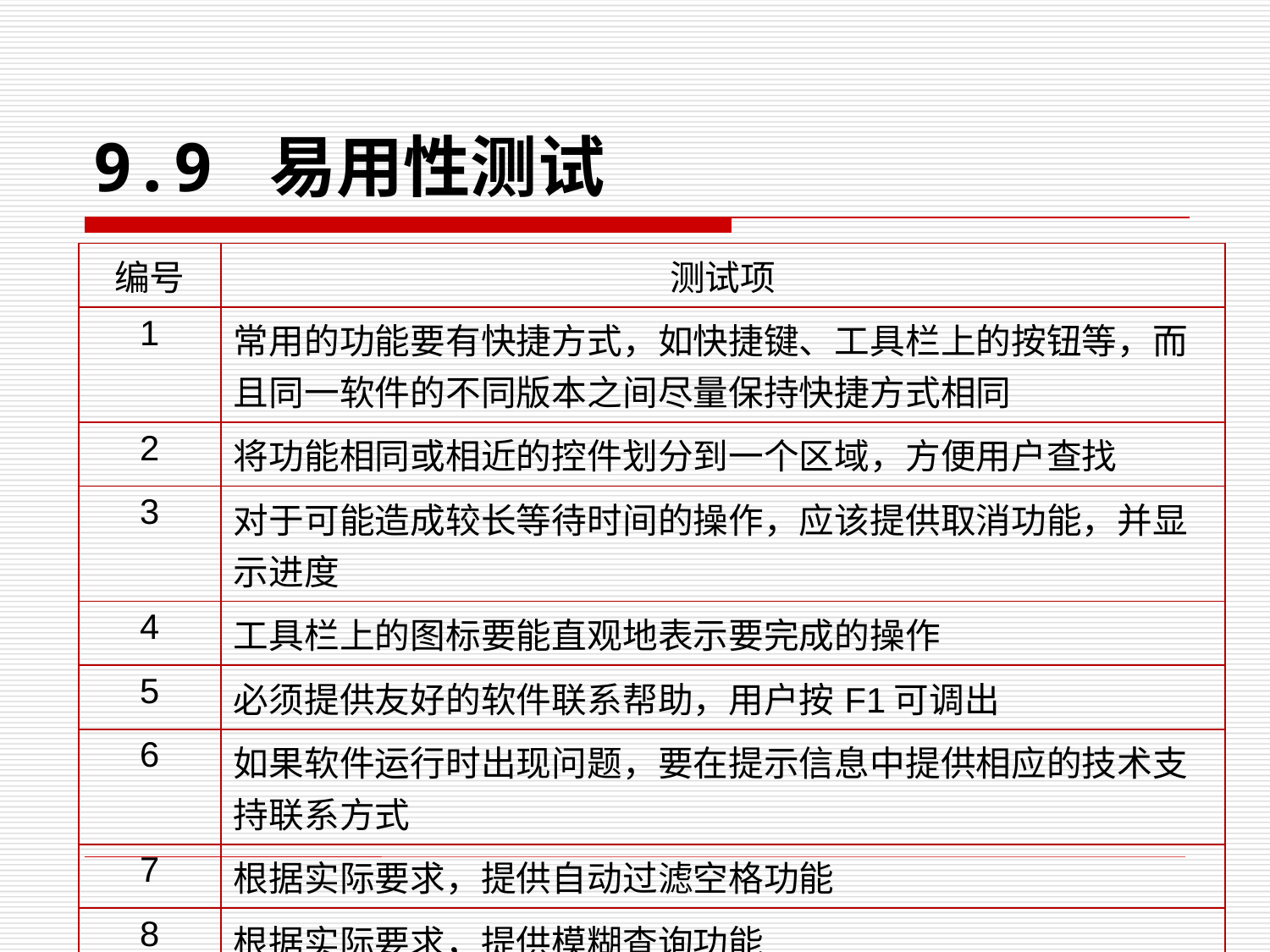

9.9 易用性测试
| 编号 | 测试项 |
| --- | --- |
| 1 | 常用的功能要有快捷方式，如快捷键、工具栏上的按钮等，而且同一软件的不同版本之间尽量保持快捷方式相同 |
| 2 | 将功能相同或相近的控件划分到一个区域，方便用户查找 |
| 3 | 对于可能造成较长等待时间的操作，应该提供取消功能，并显示进度 |
| 4 | 工具栏上的图标要能直观地表示要完成的操作 |
| 5 | 必须提供友好的软件联系帮助，用户按F1可调出 |
| 6 | 如果软件运行时出现问题，要在提示信息中提供相应的技术支持联系方式 |
| 7 | 根据实际要求，提供自动过滤空格功能 |
| 8 | 根据实际要求，提供模糊查询功能 |
| 9 | 能用一步完成的业务不用两步显示 |